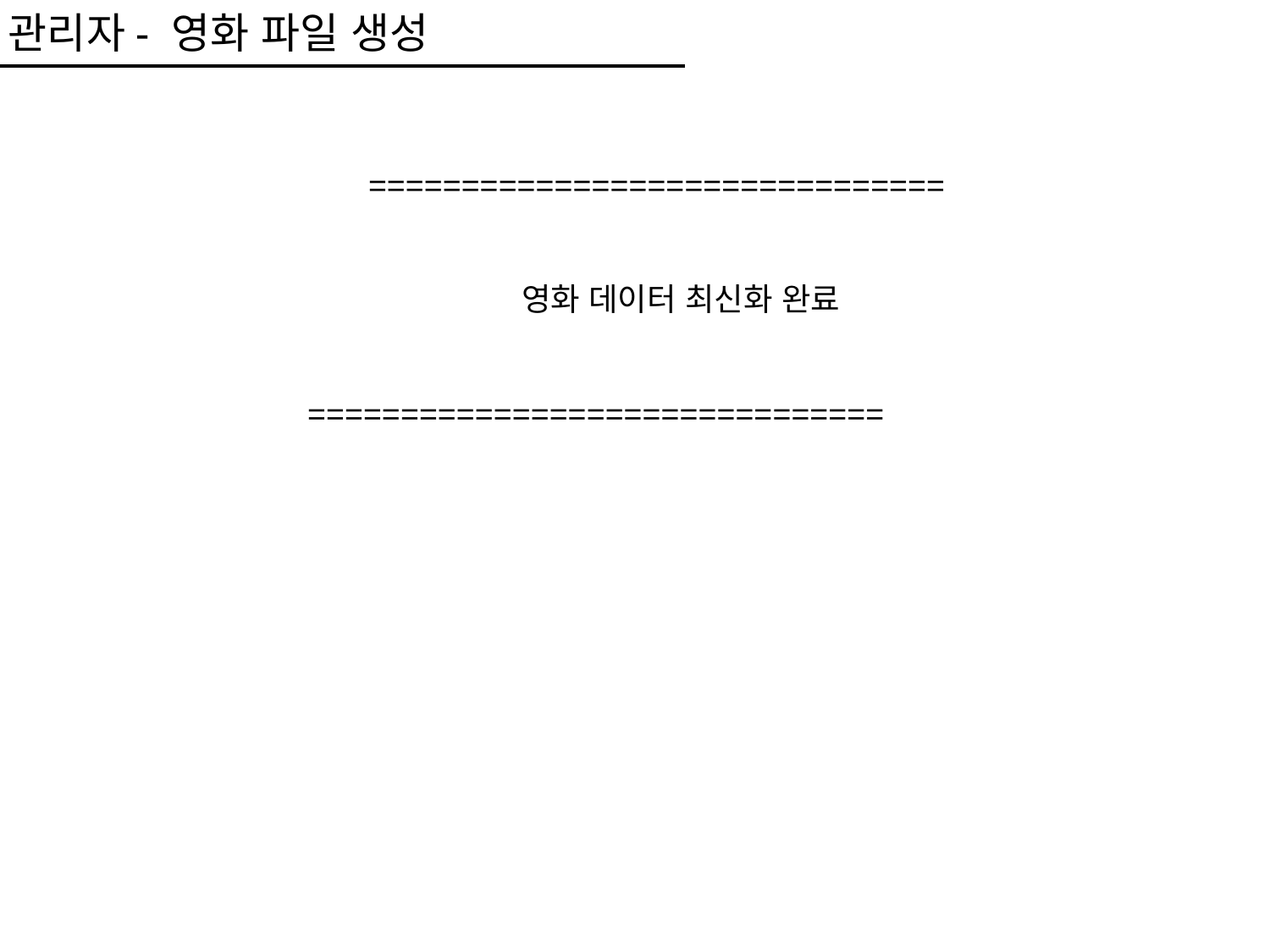

관리자- 영화 파일 생성
===============================

	영화 데이터 최신화 완료

===============================